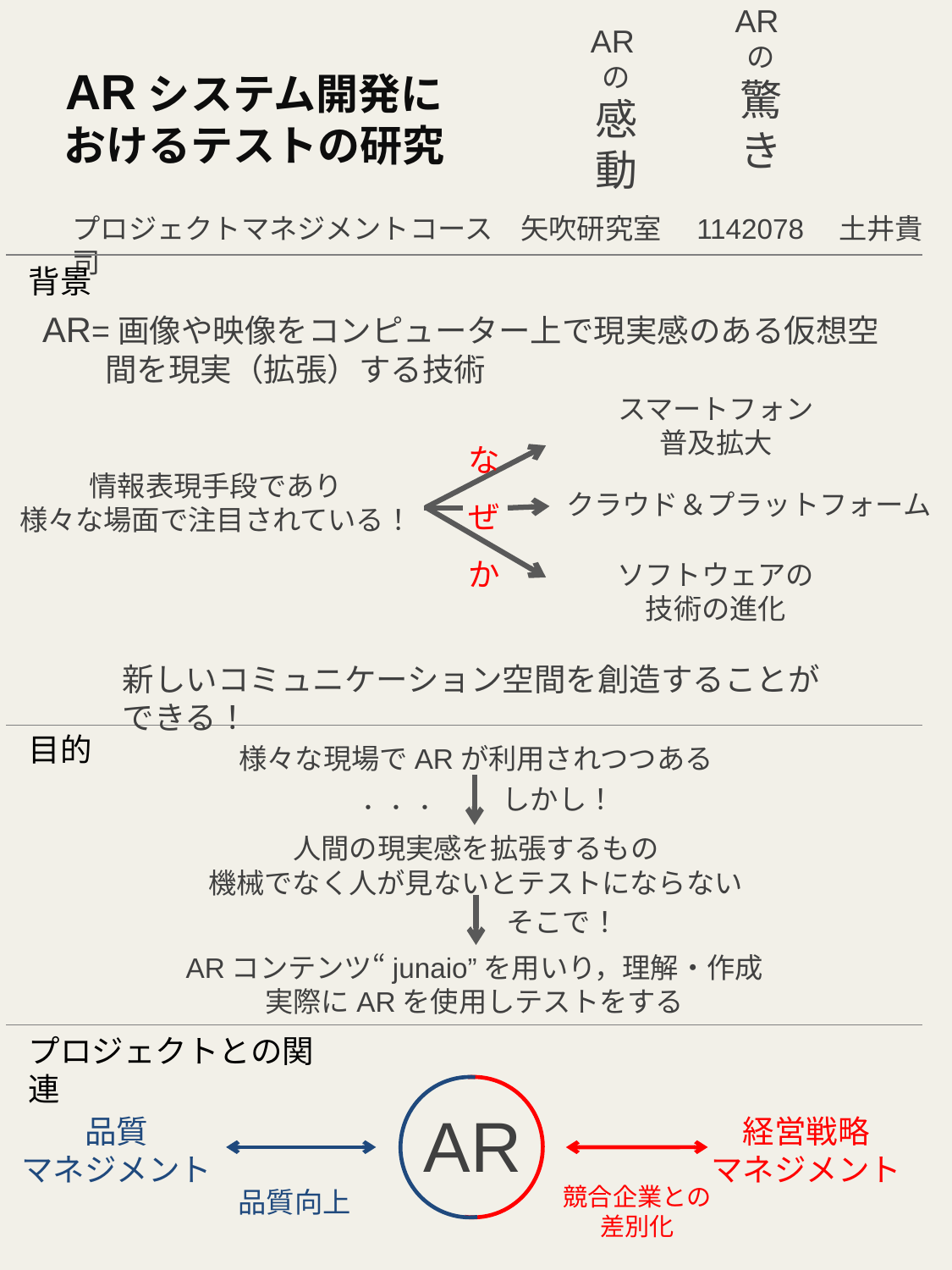

ARの驚き
# ARシステム開発に おけるテストの研究
ARの感動

プロジェクトマネジメントコース　矢吹研究室　1142078　土井貴司
背景
AR=画像や映像をコンピューター上で現実感のある仮想空間を現実（拡張）する技術
スマートフォン
普及拡大
なぜか
情報表現手段であり
様々な場面で注目されている！
クラウド＆プラットフォーム
ソフトウェアの
技術の進化
新しいコミュニケーション空間を創造することができる！
目的
様々な現場でARが利用されつつある
．．．　　しかし！
人間の現実感を拡張するもの
機械でなく人が見ないとテストにならない
そこで！
ARコンテンツ“junaio”を用いり，理解・作成
実際にARを使用しテストをする
プロジェクトとの関連

AR
経営戦略
マネジメント
品質
マネジメント
競合企業との
差別化
品質向上